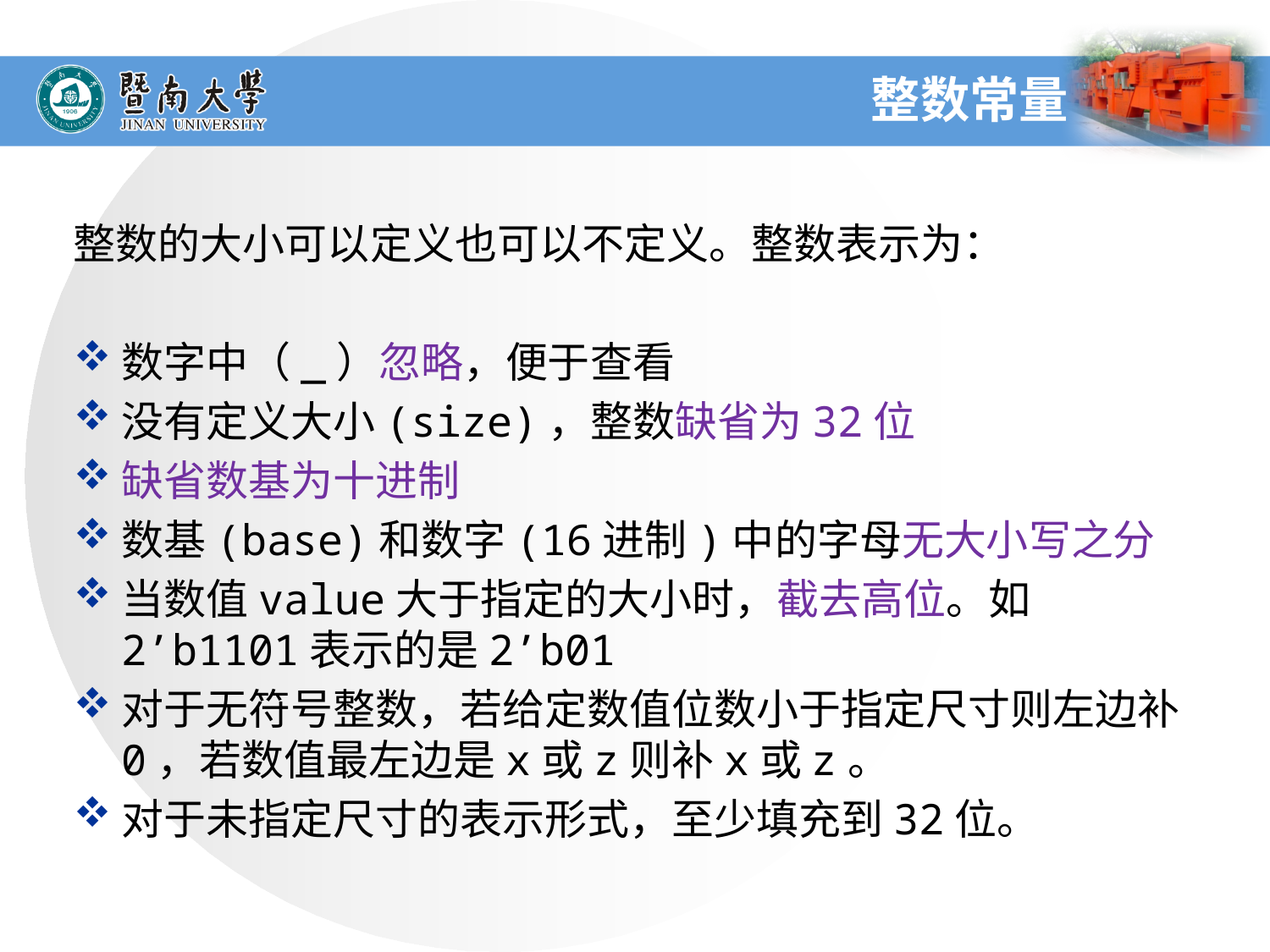

# 整数常量
整数的大小可以定义也可以不定义。整数表示为：

数字中（_）忽略，便于查看
没有定义大小(size)，整数缺省为32位
缺省数基为十进制
数基(base)和数字(16进制)中的字母无大小写之分
当数值value大于指定的大小时，截去高位。如2’b1101表示的是2’b01
对于无符号整数，若给定数值位数小于指定尺寸则左边补0，若数值最左边是x或z则补x或z。
对于未指定尺寸的表示形式，至少填充到32位。